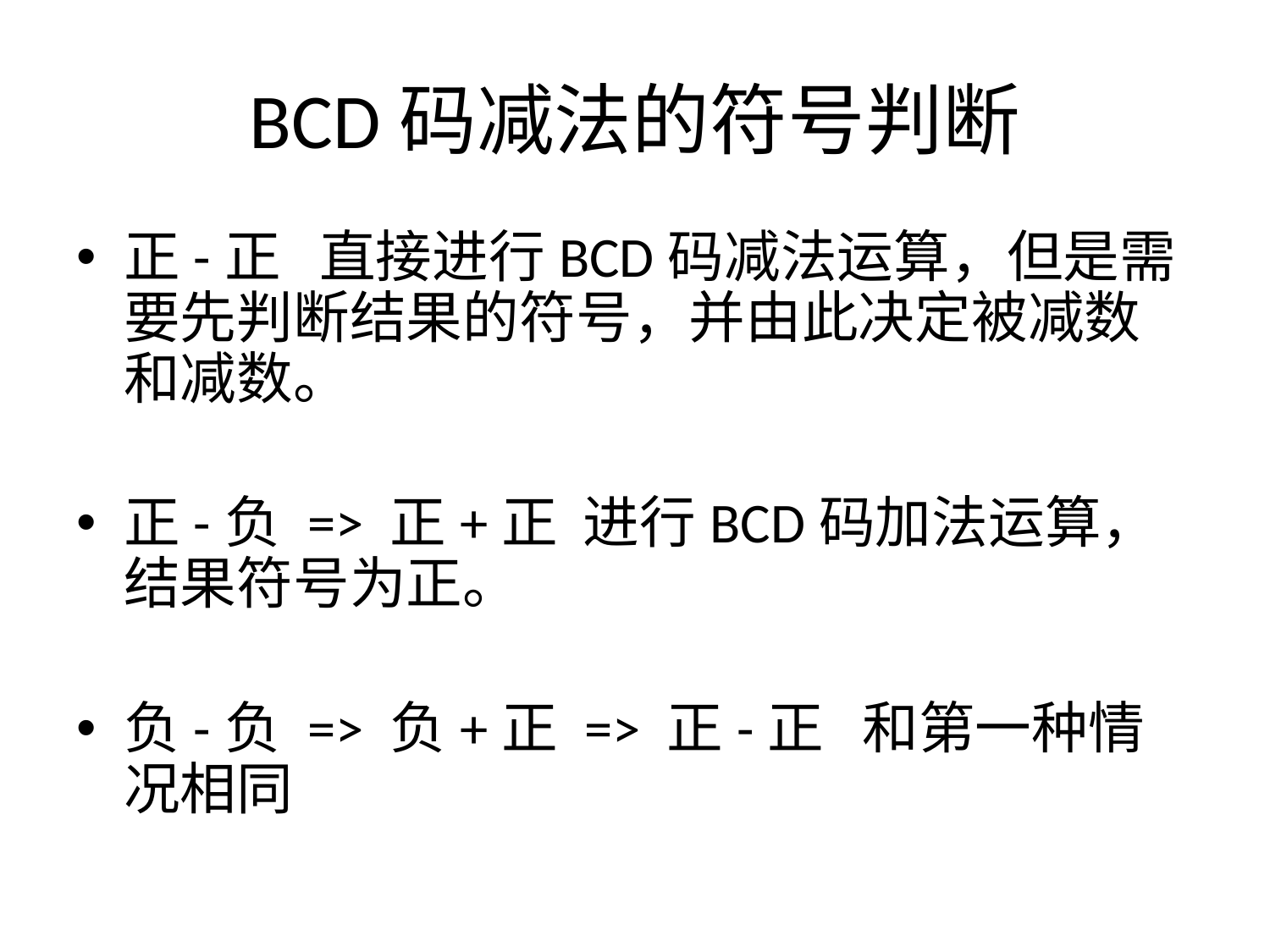

# BCD码减法的符号判断
正-正   直接进行BCD码减法运算，但是需要先判断结果的符号，并由此决定被减数和减数。

正-负 => 正+正  进行BCD码加法运算，结果符号为正。

负-负 => 负+正 => 正-正   和第一种情况相同